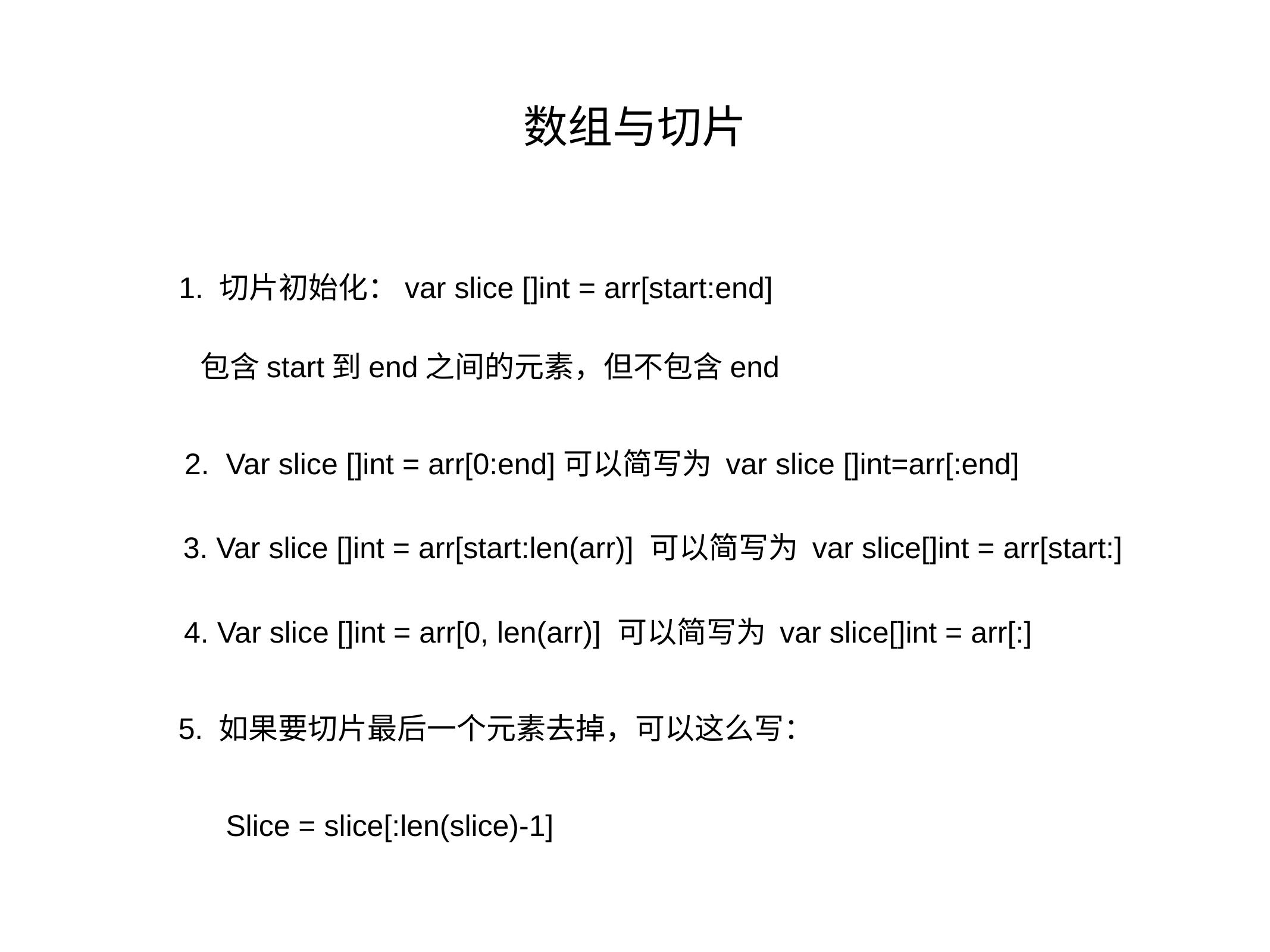

数组与切片
1. 切片初始化：var slice []int = arr[start:end]
包含start到end之间的元素，但不包含end
2.  Var slice []int = arr[0:end]可以简写为 var slice []int=arr[:end]
3. Var slice []int = arr[start:len(arr)] 可以简写为 var slice[]int = arr[start:]
4. Var slice []int = arr[0, len(arr)] 可以简写为 var slice[]int = arr[:]
5. 如果要切片最后一个元素去掉，可以这么写：
Slice = slice[:len(slice)-1]